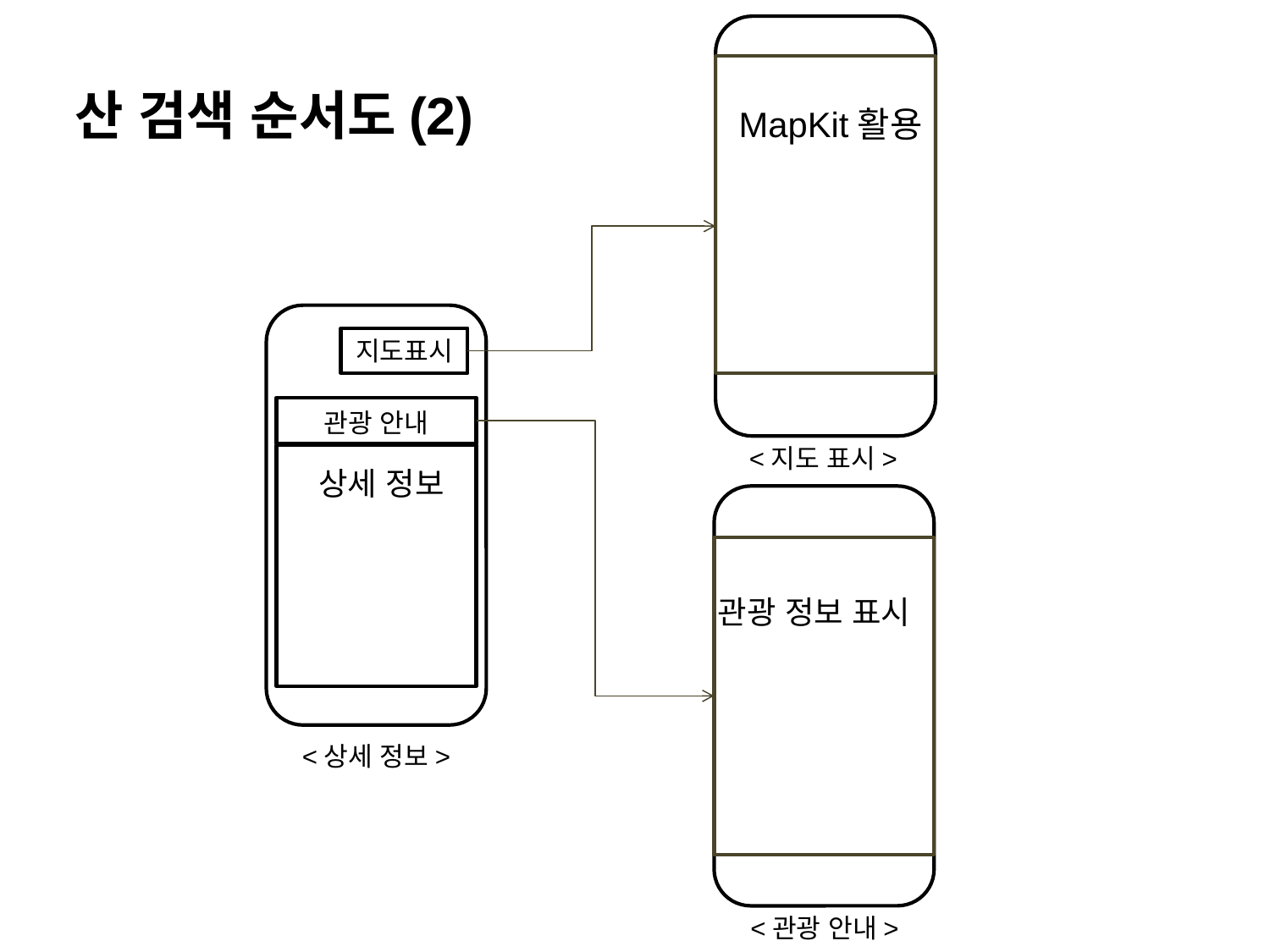

산 검색 순서도(2)
MapKit활용

지도표시

관광 안내
<지도 표시>

상세 정보

관광 정보 표시
<상세 정보>
<관광 안내>